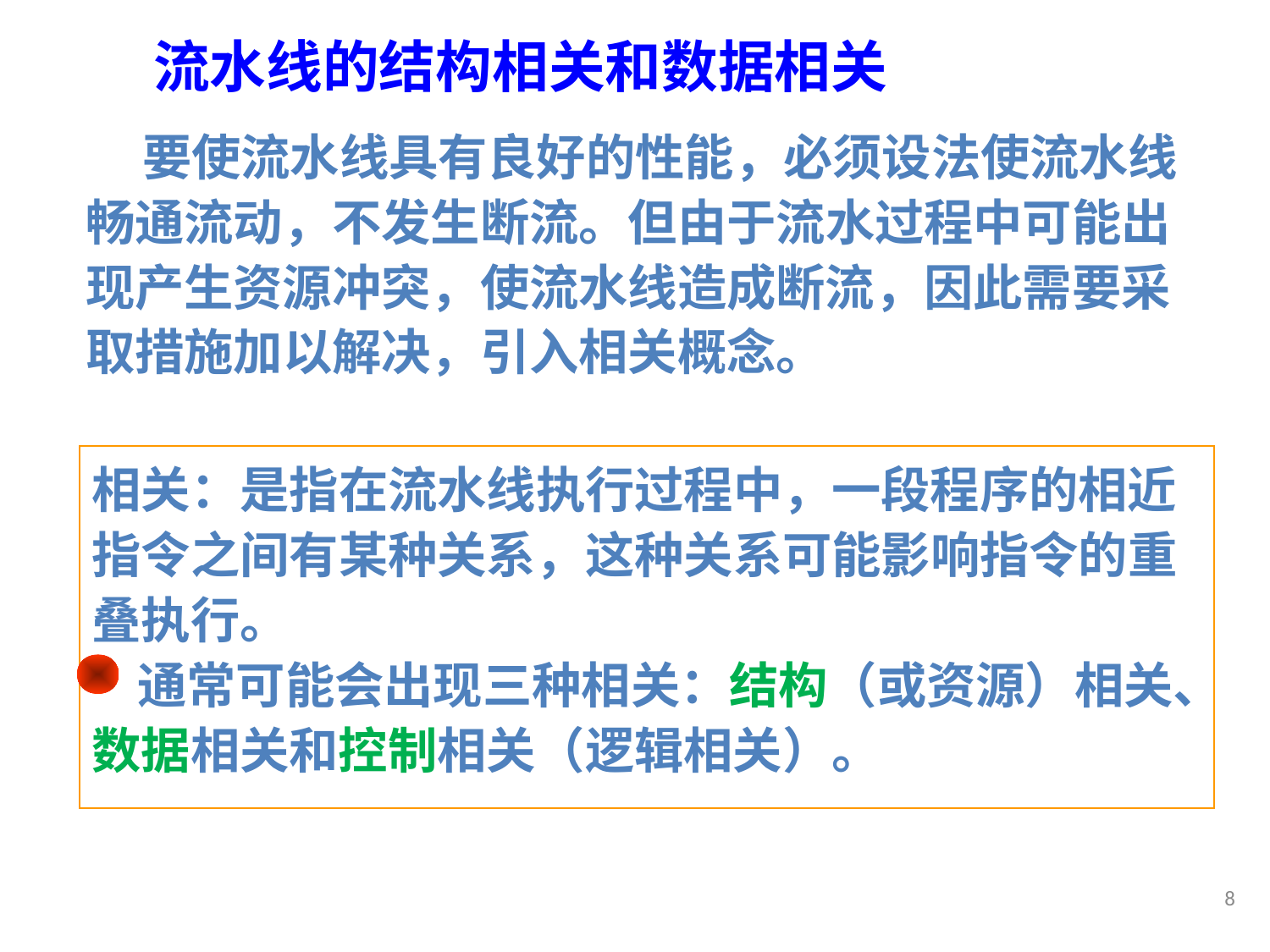

# 流水线的结构相关和数据相关
    要使流水线具有良好的性能，必须设法使流水线畅通流动，不发生断流。但由于流水过程中可能出现产生资源冲突，使流水线造成断流，因此需要采取措施加以解决，引入相关概念。
相关：是指在流水线执行过程中，一段程序的相近指令之间有某种关系，这种关系可能影响指令的重叠执行。
   通常可能会出现三种相关：结构（或资源）相关、数据相关和控制相关（逻辑相关）。

8